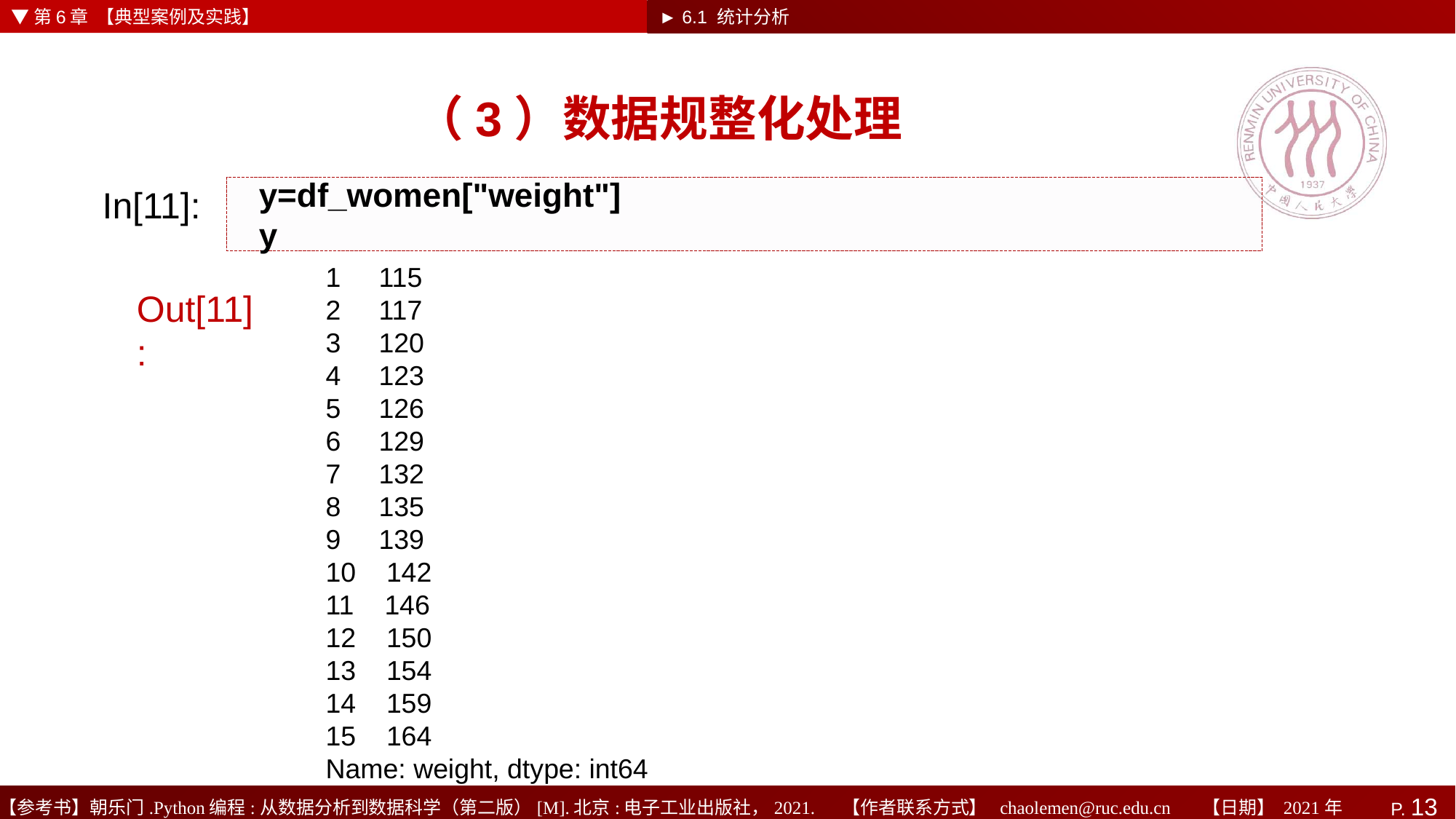

▼第6章  【典型案例及实践】
► 6.1 统计分析
# （3）数据规整化处理
In[11]:
y=df_women["weight"]
y
1     115
2     117
3     120
4     123
5     126
6     129
7     132
8     135
9     139
10    142
11    146
12    150
13    154
14    159
15    164
Name: weight, dtype: int64
Out[11]: